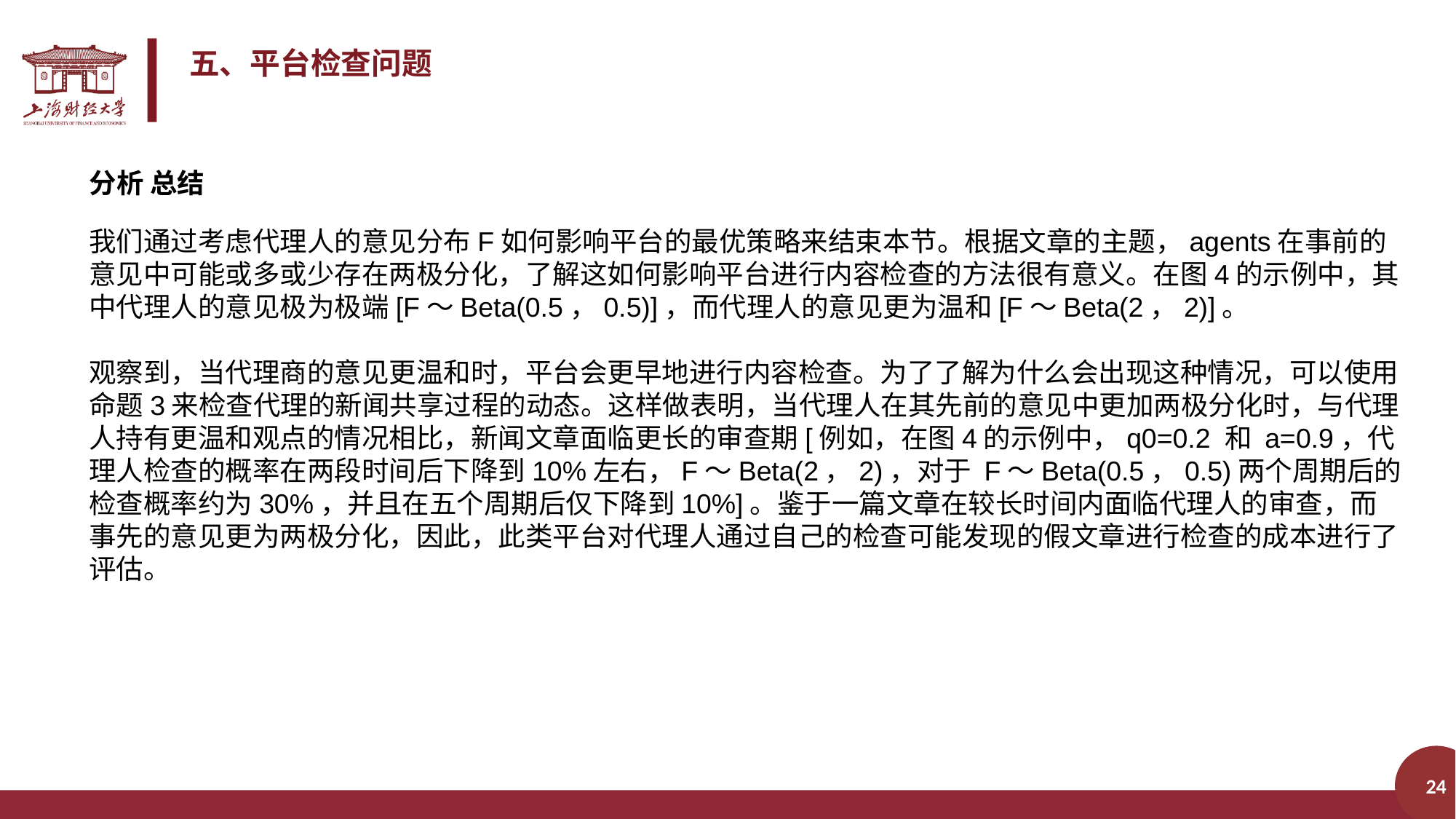

# 五、平台检查问题
分析 总结
我们通过考虑代理人的意见分布F如何影响平台的最优策略来结束本节。根据文章的主题，agents在事前的意见中可能或多或少存在两极分化，了解这如何影响平台进行内容检查的方法很有意义。在图4的示例中，其中代理人的意见极为极端[F～Beta(0.5，0.5)]，而代理人的意见更为温和[F～Beta(2，2)]。

观察到，当代理商的意见更温和时，平台会更早地进行内容检查。为了了解为什么会出现这种情况，可以使用命题3来检查代理的新闻共享过程的动态。这样做表明，当代理人在其先前的意见中更加两极分化时，与代理人持有更温和观点的情况相比，新闻文章面临更长的审查期[例如，在图4的示例中，q0=0.2 和 a=0.9，代理人检查的概率在两段时间后下降到10%左右，F～Beta(2，2)，对于 F～Beta(0.5，0.5)两个周期后的检查概率约为30%，并且在五个周期后仅下降到10%]。鉴于一篇文章在较长时间内面临代理人的审查，而事先的意见更为两极分化，因此，此类平台对代理人通过自己的检查可能发现的假文章进行检查的成本进行了评估。